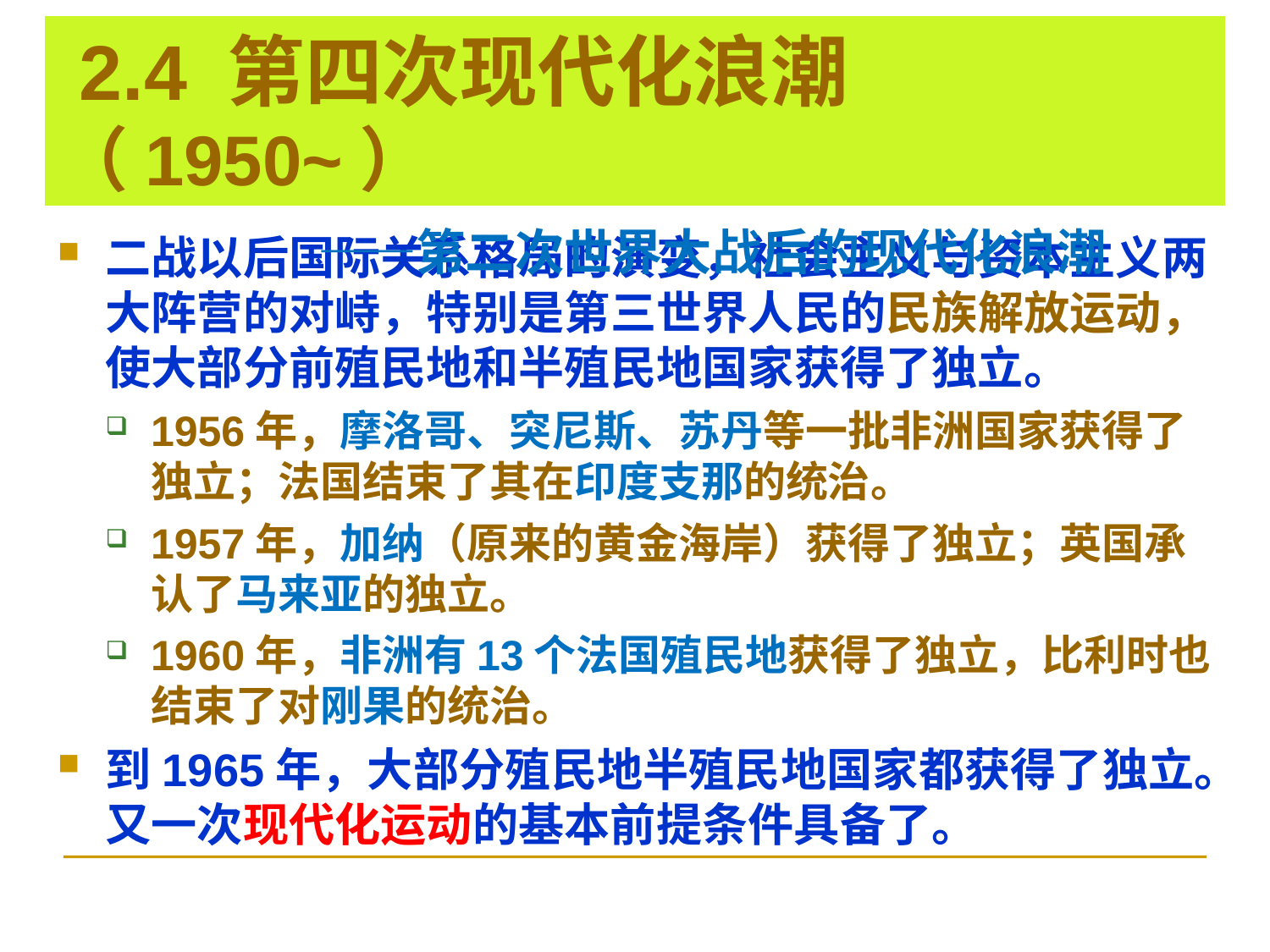

# 2.4 第四次现代化浪潮（1950~） ——第二次世界大战后的现代化浪潮
二战以后国际关系格局的演变，社会主义与资本主义两大阵营的对峙，特别是第三世界人民的民族解放运动，使大部分前殖民地和半殖民地国家获得了独立。
1956年，摩洛哥、突尼斯、苏丹等一批非洲国家获得了独立；法国结束了其在印度支那的统治。
1957年，加纳（原来的黄金海岸）获得了独立；英国承认了马来亚的独立。
1960年，非洲有13个法国殖民地获得了独立，比利时也结束了对刚果的统治。
到1965年，大部分殖民地半殖民地国家都获得了独立。又一次现代化运动的基本前提条件具备了。
30